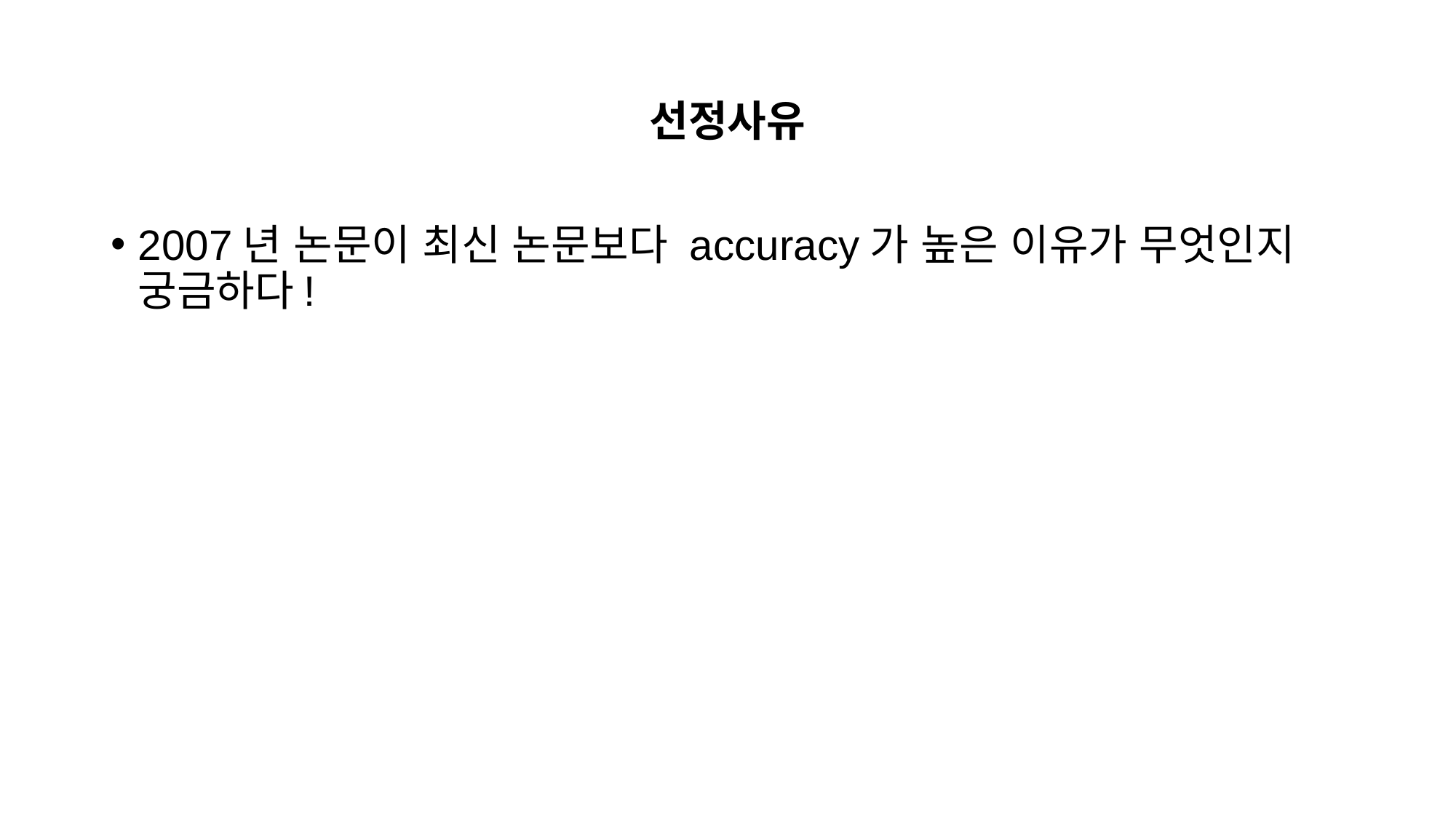

# 선정사유
2007년 논문이 최신 논문보다 accuracy가 높은 이유가 무엇인지 궁금하다!